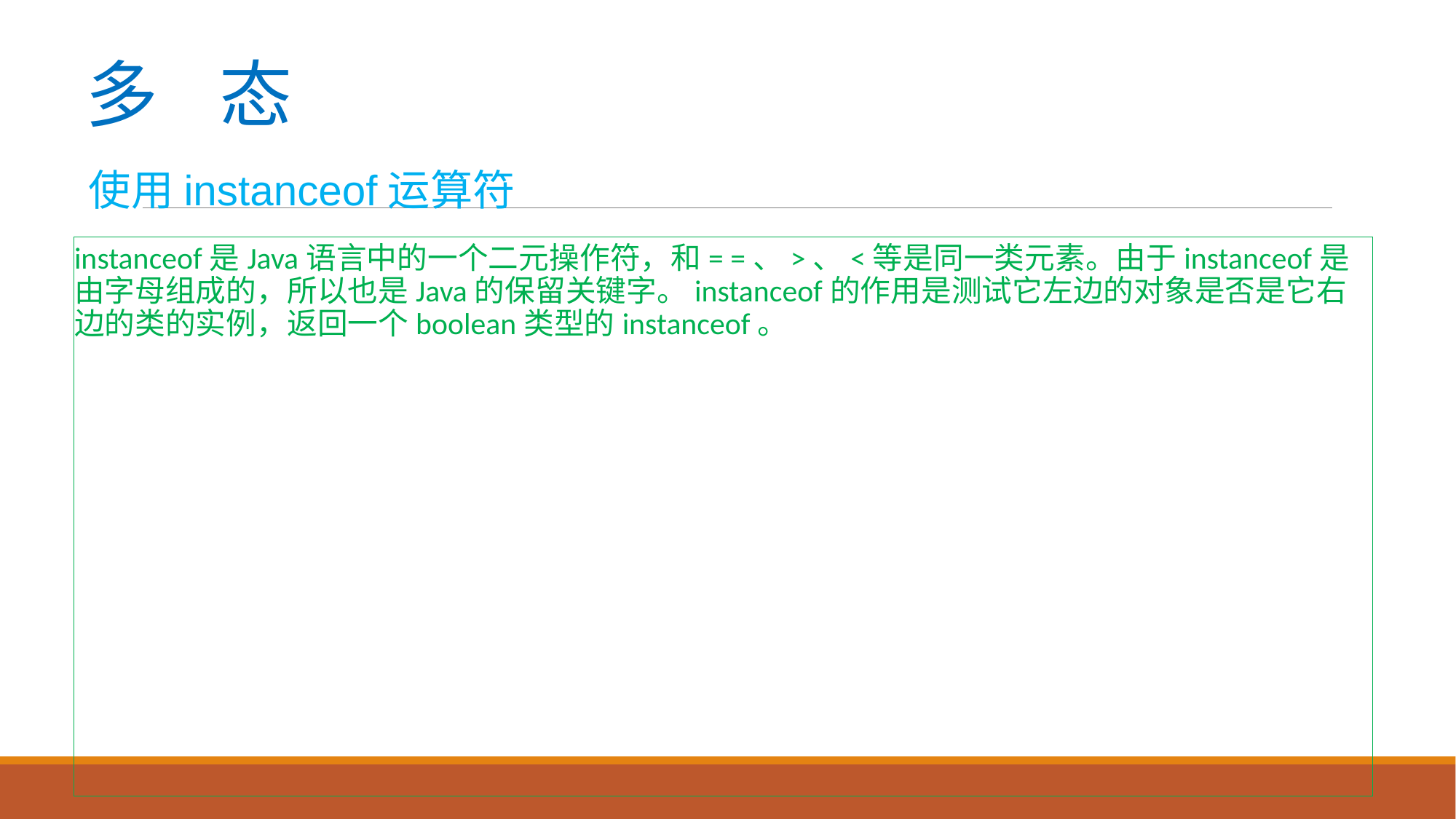

# 多    态
使用instanceof运算符
instanceof是Java语言中的一个二元操作符，和= =、>、<等是同一类元素。由于instanceof是由字母组成的，所以也是Java的保留关键字。instanceof的作用是测试它左边的对象是否是它右边的类的实例，返回一个boolean类型的instanceof。